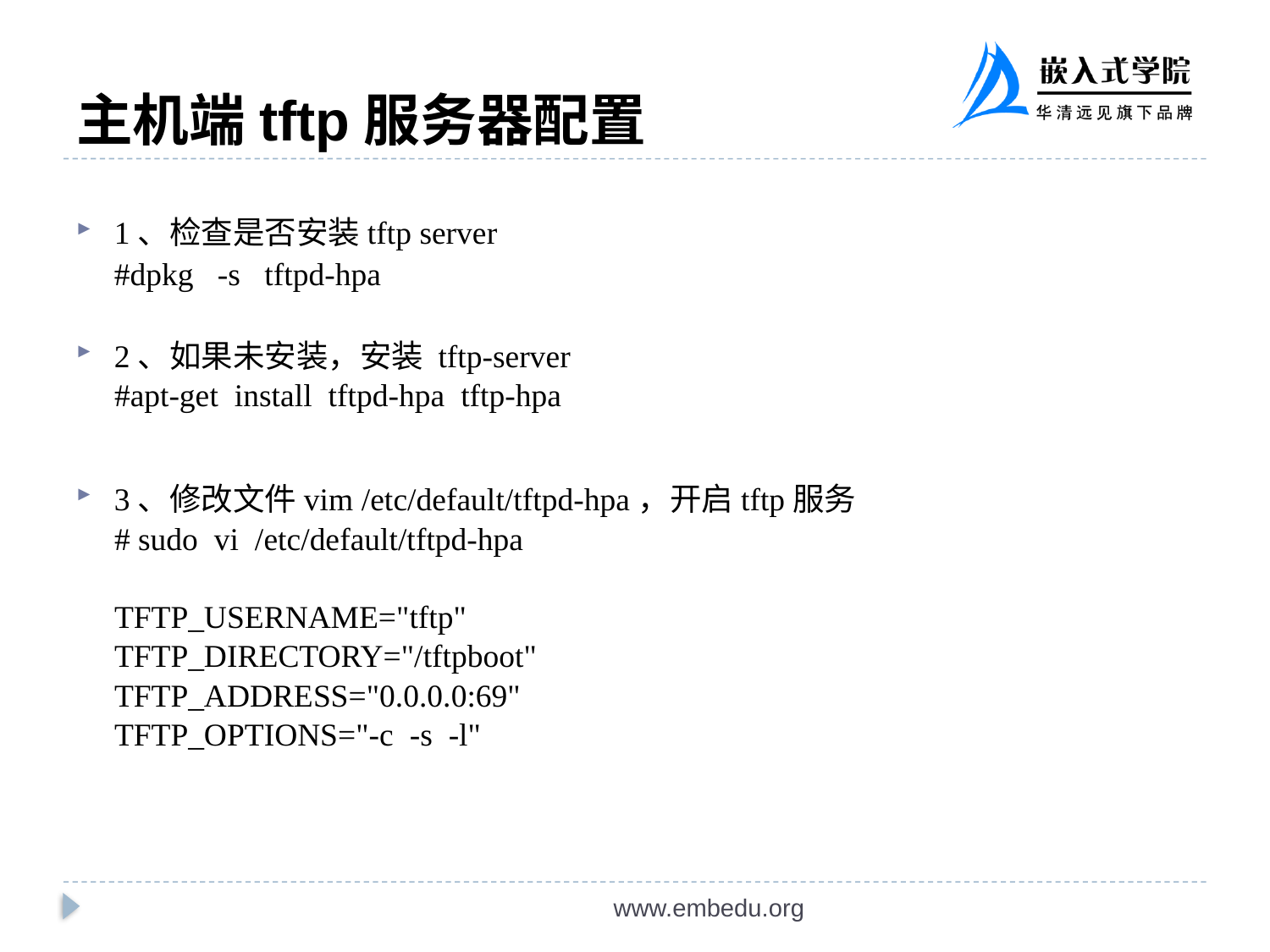

# 主机端tftp服务器配置

1、检查是否安装tftp server
	#dpkg   -s   tftpd-hpa

2、如果未安装，安装 tftp-server
#apt-get  install  tftpd-hpa  tftp-hpa

3、修改文件vim /etc/default/tftpd-hpa，开启tftp服务
# sudo  vi  /etc/default/tftpd-hpa

TFTP_USERNAME="tftp"
TFTP_DIRECTORY="/tftpboot"
TFTP_ADDRESS="0.0.0.0:69"
TFTP_OPTIONS="-c  -s  -l"

www.embedu.org